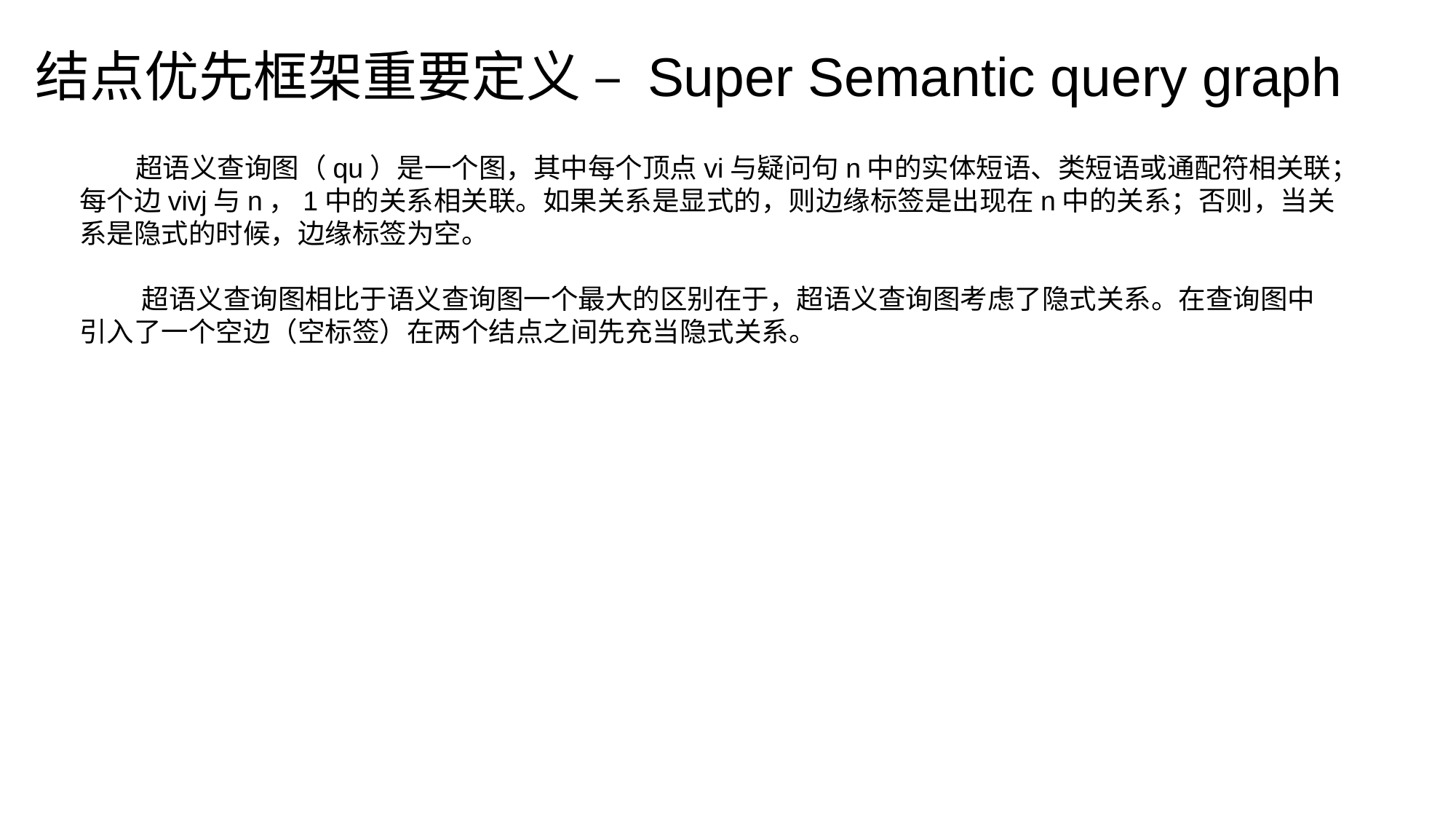

结点优先框架重要定义 – Super Semantic query graph
        超语义查询图（qu）是一个图，其中每个顶点vi与疑问句n中的实体短语、类短语或通配符相关联；每个边vivj与n，1中的关系相关联。如果关系是显式的，则边缘标签是出现在n中的关系；否则，当关系是隐式的时候，边缘标签为空。

         超语义查询图相比于语义查询图一个最大的区别在于，超语义查询图考虑了隐式关系。在查询图中引入了一个空边（空标签）在两个结点之间先充当隐式关系。